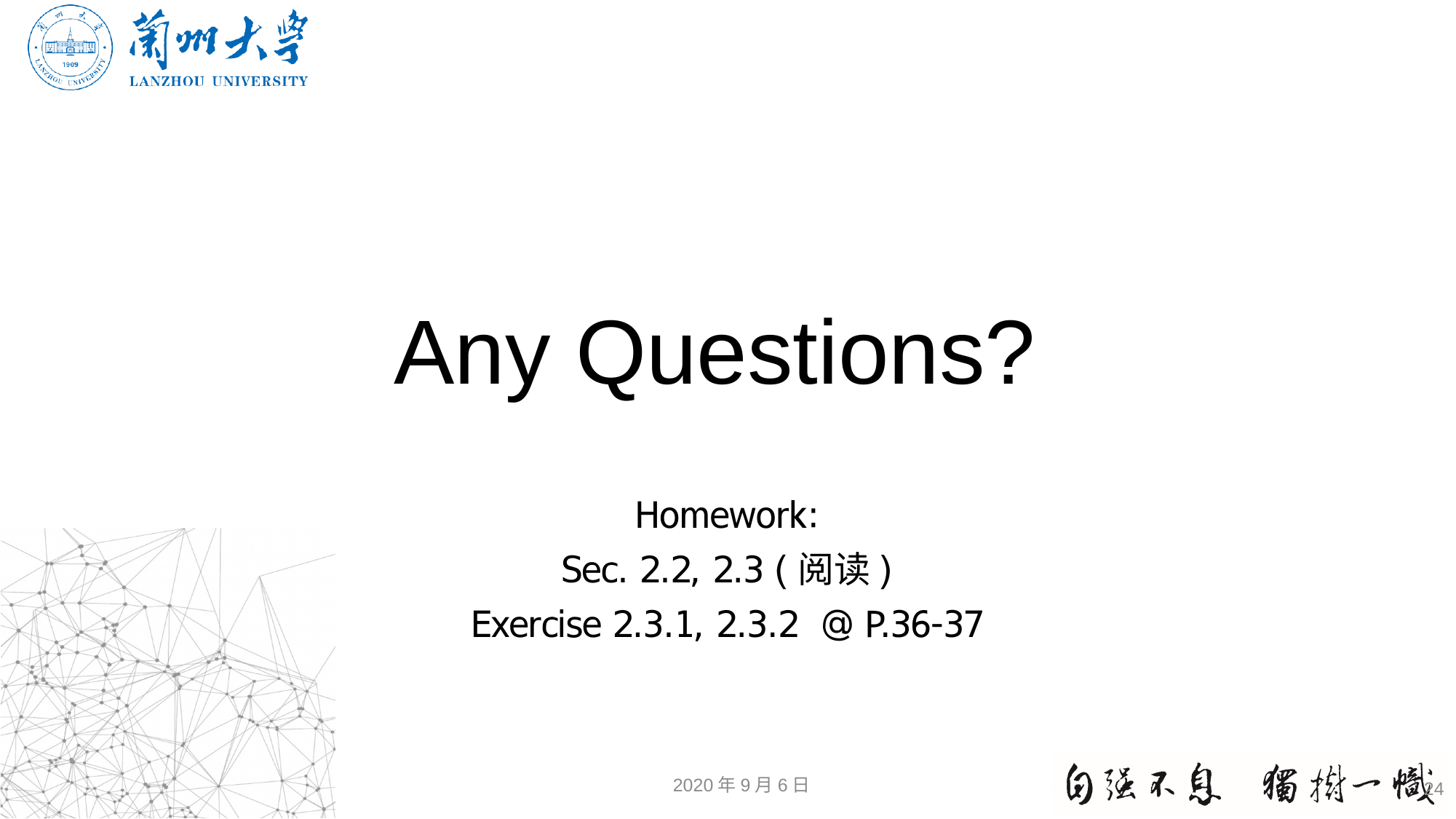

# Any Questions?

Homework:
Sec. 2.2, 2.3 (阅读)
Exercise 2.3.1, 2.3.2  @ P.36-37
2020年9月6日
24